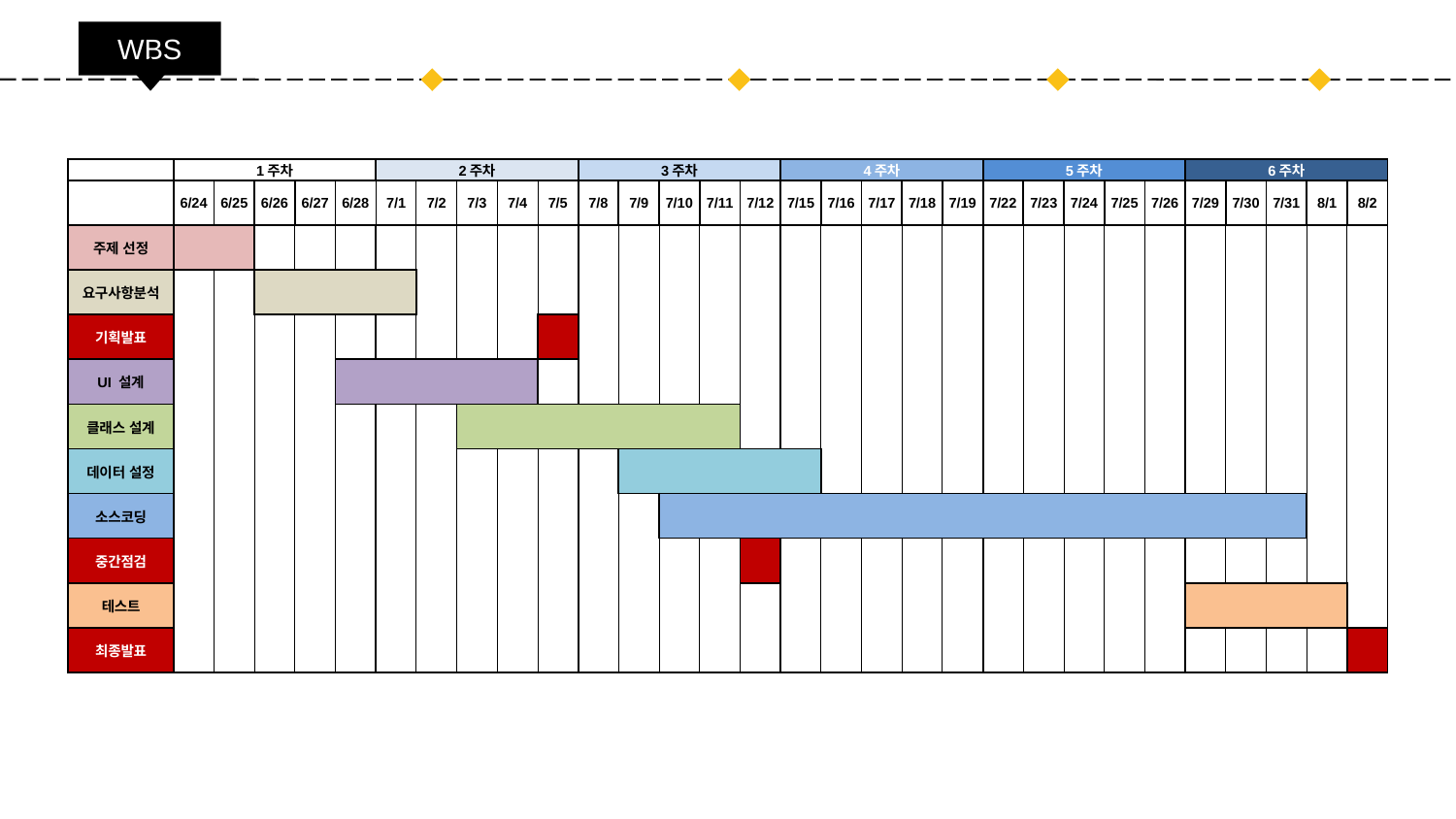

WBS

|  | 1주차 |  |  |  |  | 2주차 |  |  |  |  | 3주차 |  |  |  |  | 4주차 |  |  |  |  | 5주차 |  |  |  |  | 6주차 |  |  |  |  |
| --- | --- | --- | --- | --- | --- | --- | --- | --- | --- | --- | --- | --- | --- | --- | --- | --- | --- | --- | --- | --- | --- | --- | --- | --- | --- | --- | --- | --- | --- | --- |
|  | 6/24 | 6/25 | 6/26 | 6/27 | 6/28 | 7/1 | 7/2 | 7/3 | 7/4 | 7/5 | 7/8 | 7/9 | 7/10 | 7/11 | 7/12 | 7/15 | 7/16 | 7/17 | 7/18 | 7/19 | 7/22 | 7/23 | 7/24 | 7/25 | 7/26 | 7/29 | 7/30 | 7/31 | 8/1 | 8/2 |
| 주제 선정 |  |  |  |  |  |  |  |  |  |  |  |  |  |  |  |  |  |  |  |  |  |  |  |  |  |  |  |  |  |  |
| 요구사항분석 |  |  |  |  |  |  |  |  |  |  |  |  |  |  |  |  |  |  |  |  |  |  |  |  |  |  |  |  |  |  |
| 기획발표 |  |  |  |  |  |  |  |  |  |  |  |  |  |  |  |  |  |  |  |  |  |  |  |  |  |  |  |  |  |  |
| UI 설계 |  |  |  |  |  |  |  |  |  |  |  |  |  |  |  |  |  |  |  |  |  |  |  |  |  |  |  |  |  |  |
| 클래스 설계 |  |  |  |  |  |  |  |  |  |  |  |  |  |  |  |  |  |  |  |  |  |  |  |  |  |  |  |  |  |  |
| 데이터 설정 |  |  |  |  |  |  |  |  |  |  |  |  |  |  |  |  |  |  |  |  |  |  |  |  |  |  |  |  |  |  |
| 소스코딩 |  |  |  |  |  |  |  |  |  |  |  |  |  |  |  |  |  |  |  |  |  |  |  |  |  |  |  |  |  |  |
| 중간점검 |  |  |  |  |  |  |  |  |  |  |  |  |  |  |  |  |  |  |  |  |  |  |  |  |  |  |  |  |  |  |
| 테스트 |  |  |  |  |  |  |  |  |  |  |  |  |  |  |  |  |  |  |  |  |  |  |  |  |  |  |  |  |  |  |
| 최종발표 |  |  |  |  |  |  |  |  |  |  |  |  |  |  |  |  |  |  |  |  |  |  |  |  |  |  |  |  |  |  |